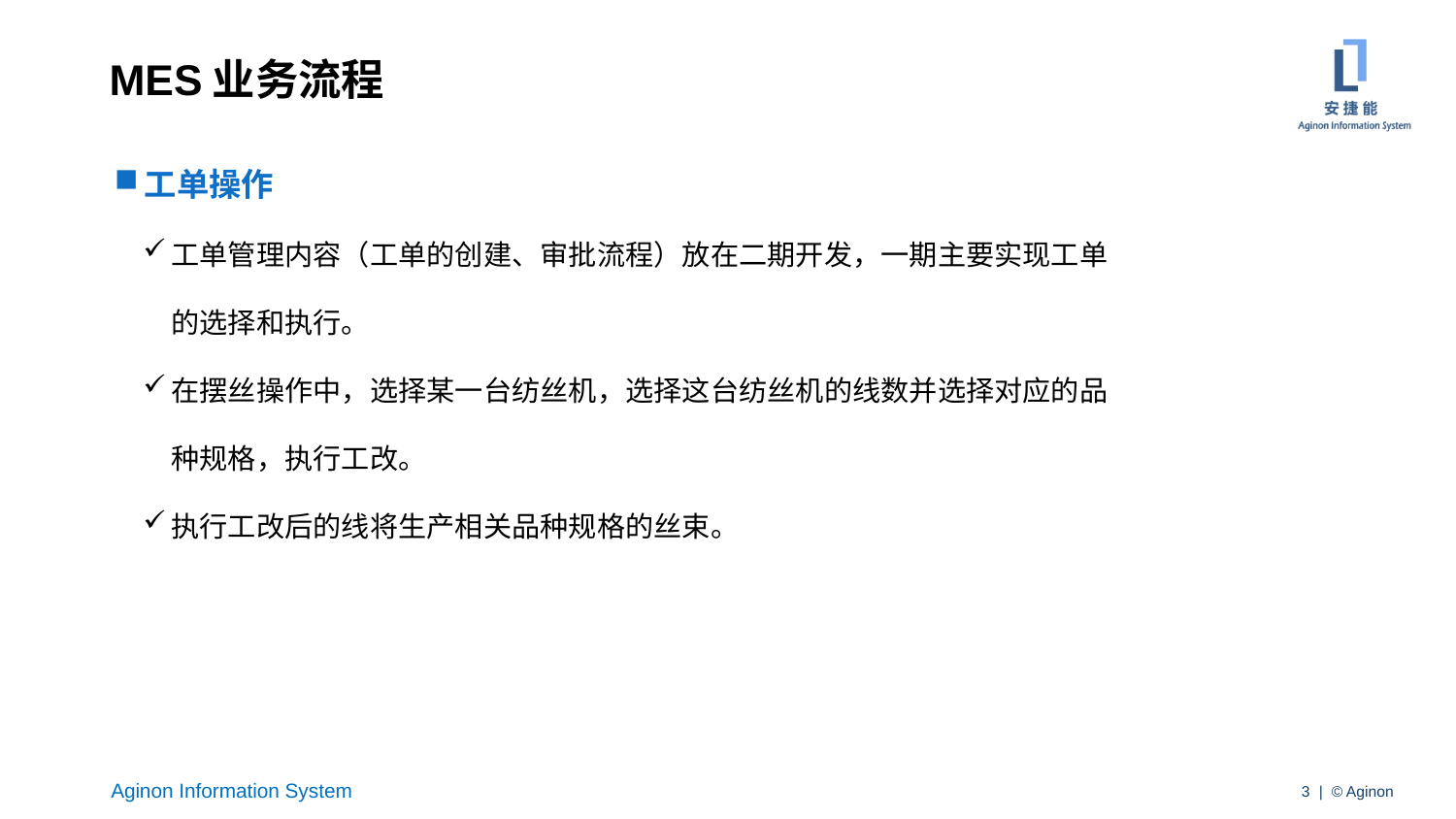

# MES业务流程
工单操作
工单管理内容（工单的创建、审批流程）放在二期开发，一期主要实现工单的选择和执行。
在摆丝操作中，选择某一台纺丝机，选择这台纺丝机的线数并选择对应的品种规格，执行工改。
执行工改后的线将生产相关品种规格的丝束。

3